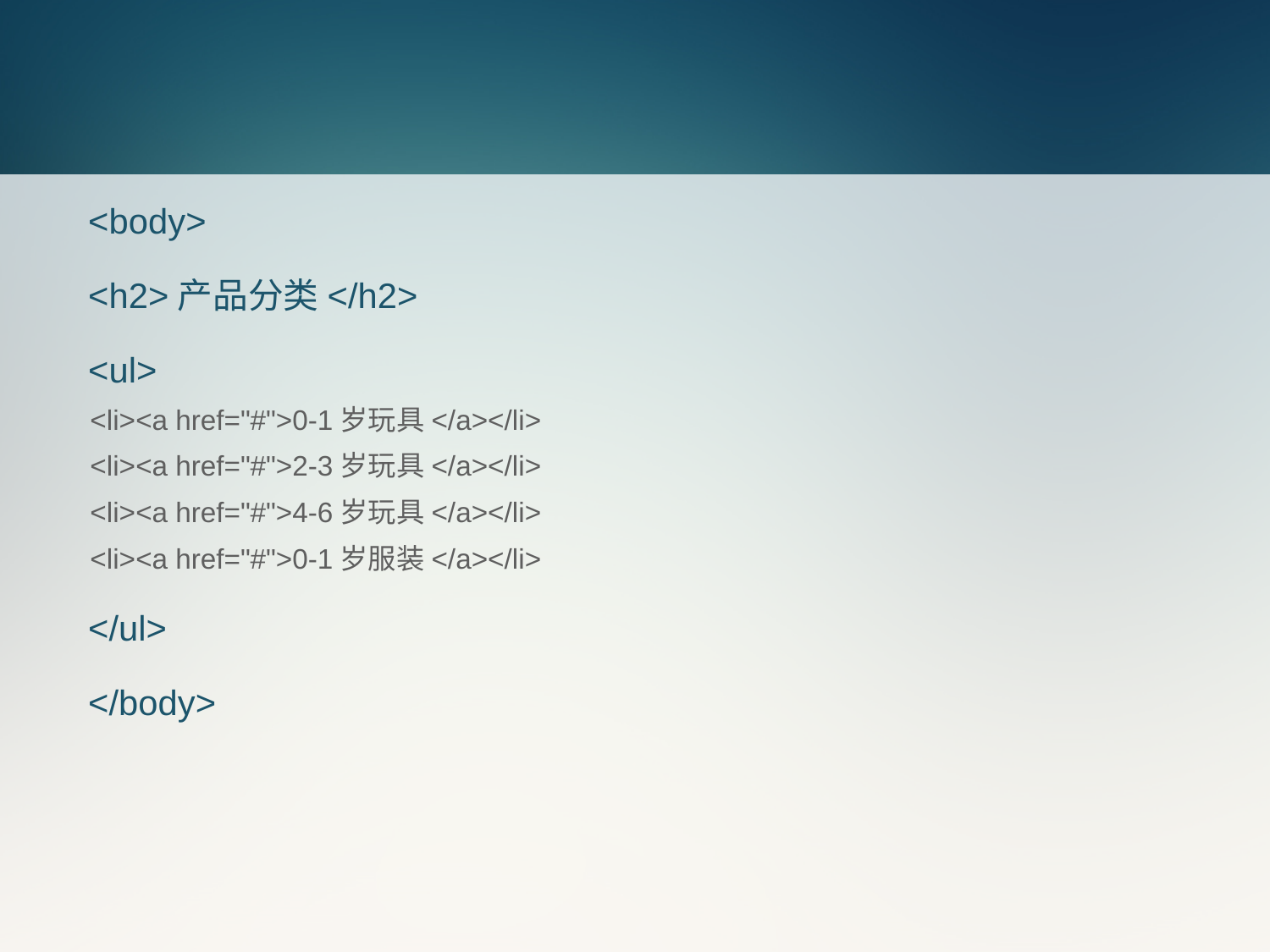

#
<body>
<h2>产品分类</h2>
<ul>
<li><a href="#">0-1岁玩具</a></li>
<li><a href="#">2-3岁玩具</a></li>
<li><a href="#">4-6岁玩具</a></li>
<li><a href="#">0-1岁服装</a></li>
</ul>
</body>